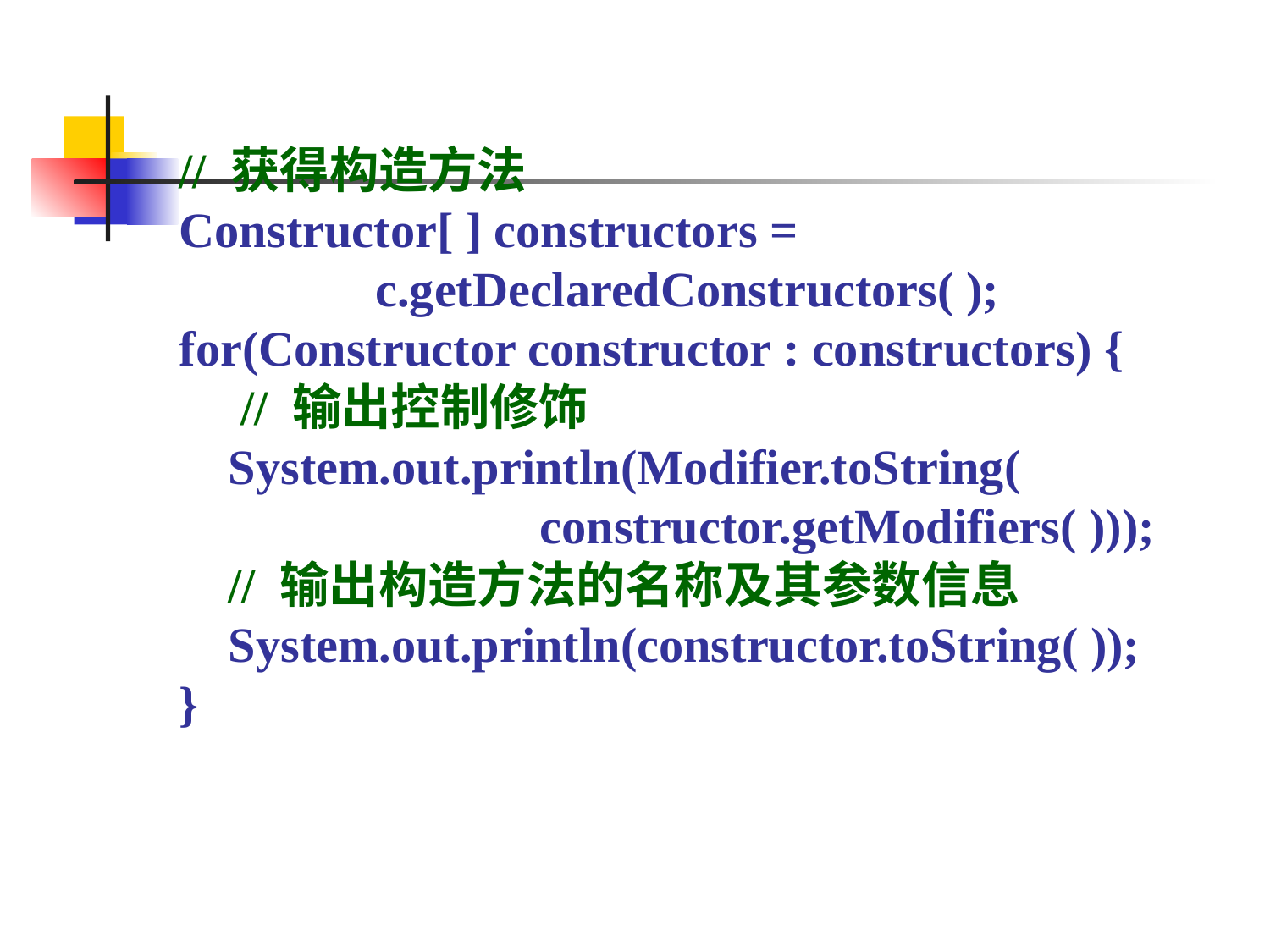

// 获得构造方法
            Constructor[ ] constructors =
                            c.getDeclaredConstructors( );
            for(Constructor constructor : constructors) {
                 // 输出控制修饰
                System.out.println(Modifier.toString(
				constructor.getModifiers( )));
                // 输出构造方法的名称及其参数信息
                System.out.println(constructor.toString( ));
            }